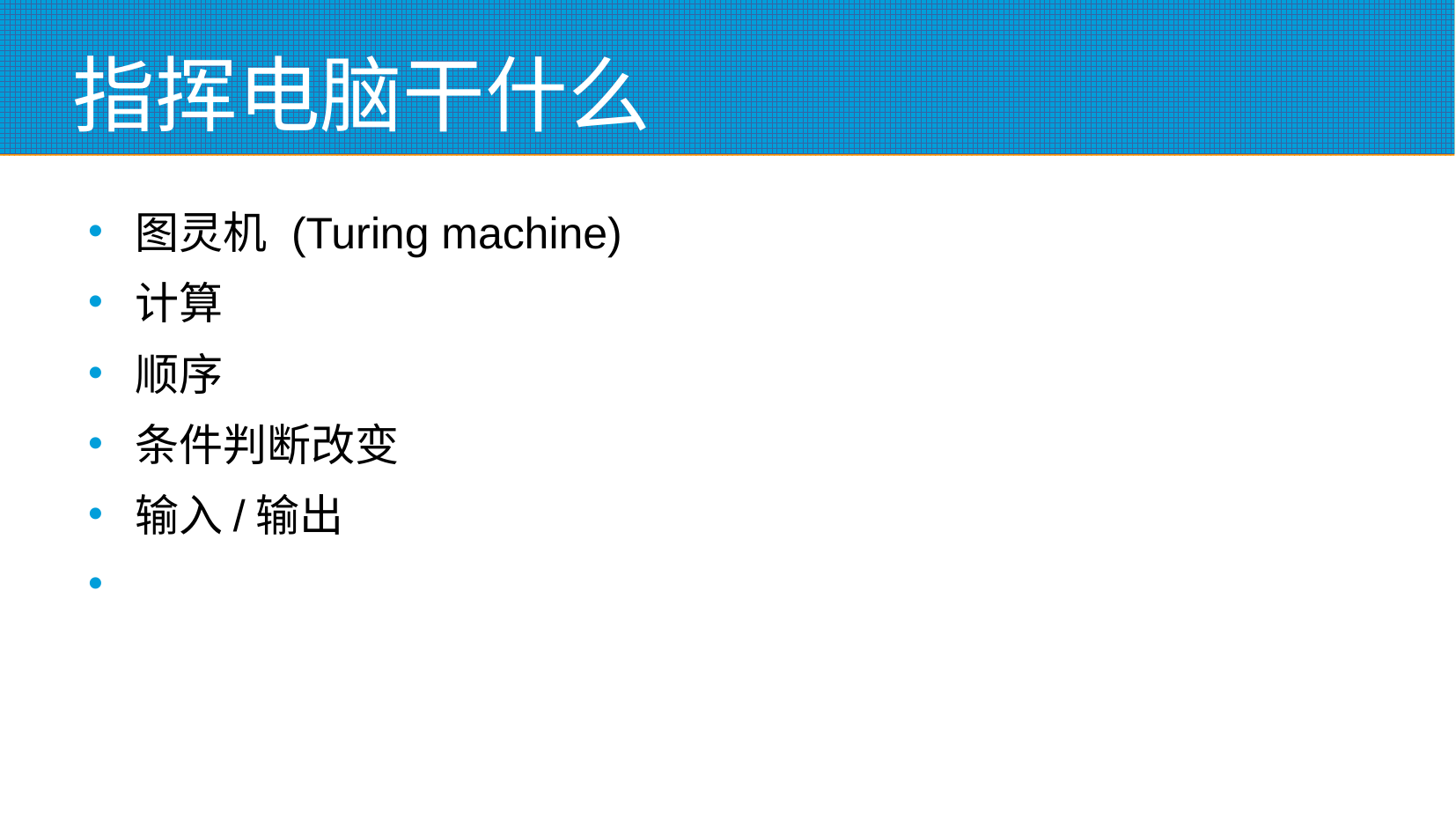

# 指挥电脑干什么
图灵机 (Turing machine)
计算
顺序
条件判断改变
输入/输出